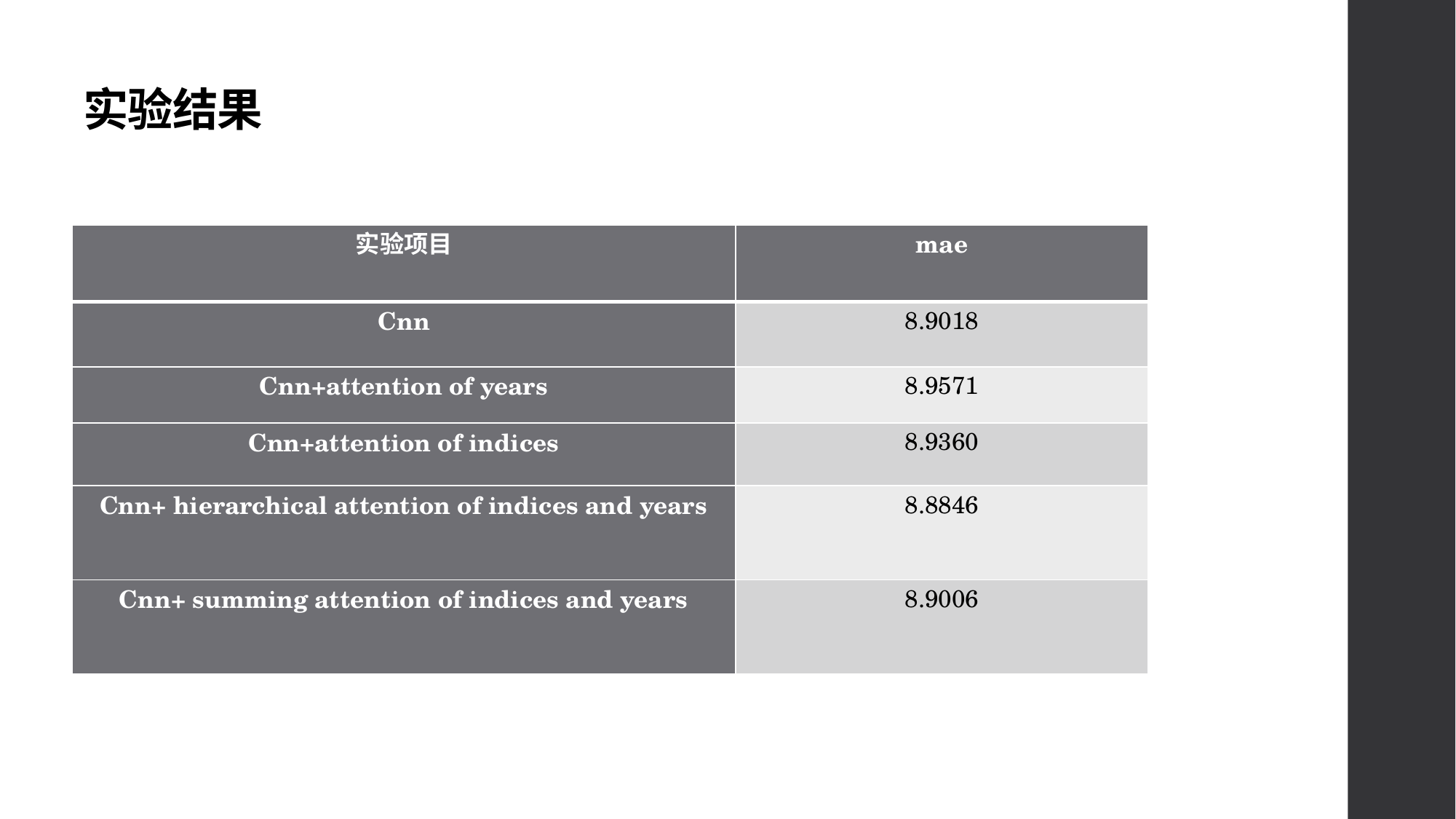

# 实验结果
| 实验项目 | mae |
| --- | --- |
| Cnn | 8.9018 |
| Cnn+attention of years | 8.9571 |
| Cnn+attention of indices | 8.9360 |
| Cnn+ hierarchical attention of indices and years | 8.8846 |
| Cnn+ summing attention of indices and years | 8.9006 |